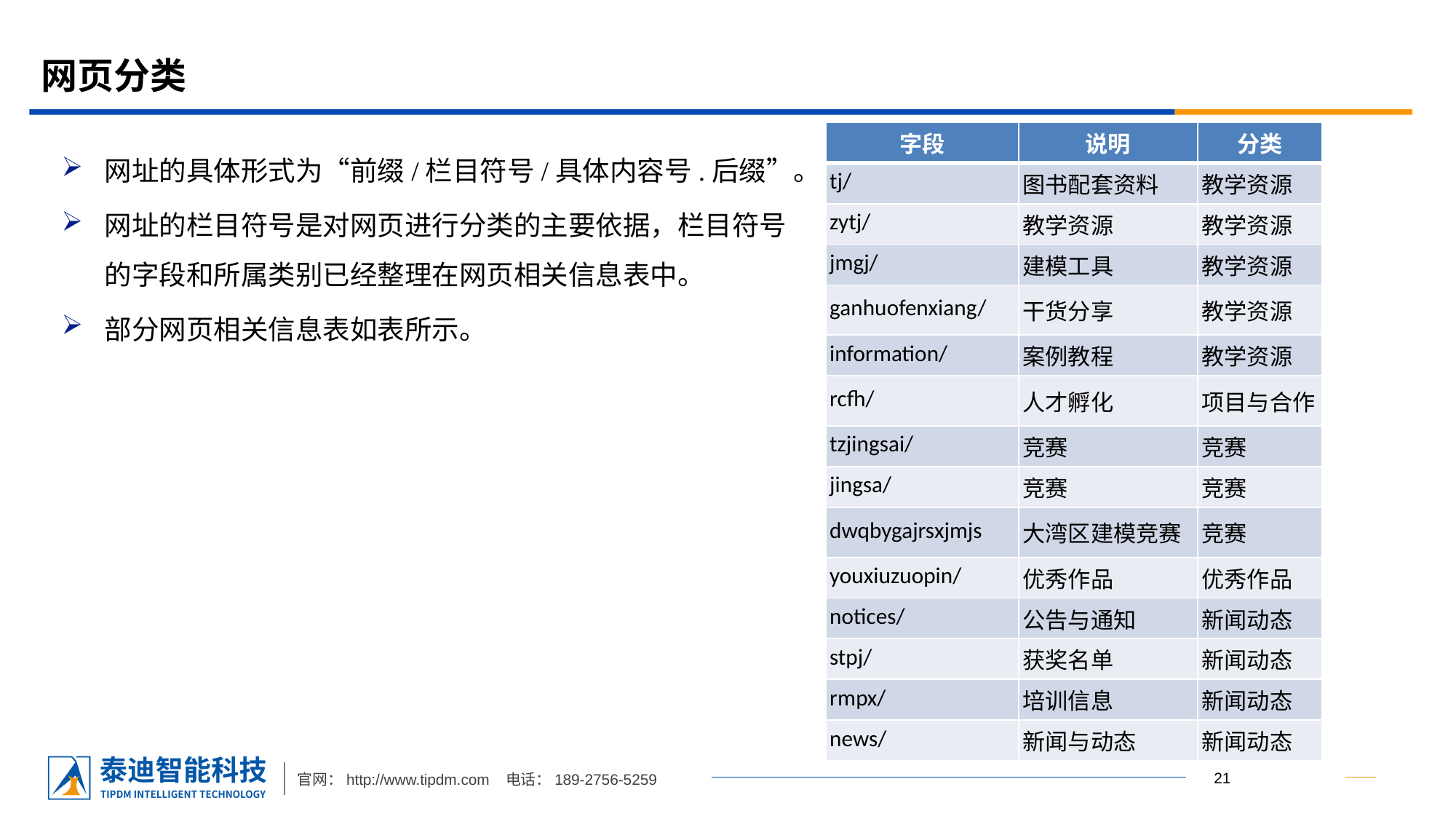

# 网页分类
| 字段 | 说明 | 分类 |
| --- | --- | --- |
| tj/ | 图书配套资料 | 教学资源 |
| zytj/ | 教学资源 | 教学资源 |
| jmgj/ | 建模工具 | 教学资源 |
| ganhuofenxiang/ | 干货分享 | 教学资源 |
| information/ | 案例教程 | 教学资源 |
| rcfh/ | 人才孵化 | 项目与合作 |
| tzjingsai/ | 竞赛 | 竞赛 |
| jingsa/ | 竞赛 | 竞赛 |
| dwqbygajrsxjmjs | 大湾区建模竞赛 | 竞赛 |
| youxiuzuopin/ | 优秀作品 | 优秀作品 |
| notices/ | 公告与通知 | 新闻动态 |
| stpj/ | 获奖名单 | 新闻动态 |
| rmpx/ | 培训信息 | 新闻动态 |
| news/ | 新闻与动态 | 新闻动态 |
网址的具体形式为“前缀/栏目符号/具体内容号.后缀”。
网址的栏目符号是对网页进行分类的主要依据，栏目符号的字段和所属类别已经整理在网页相关信息表中。
部分网页相关信息表如表所示。